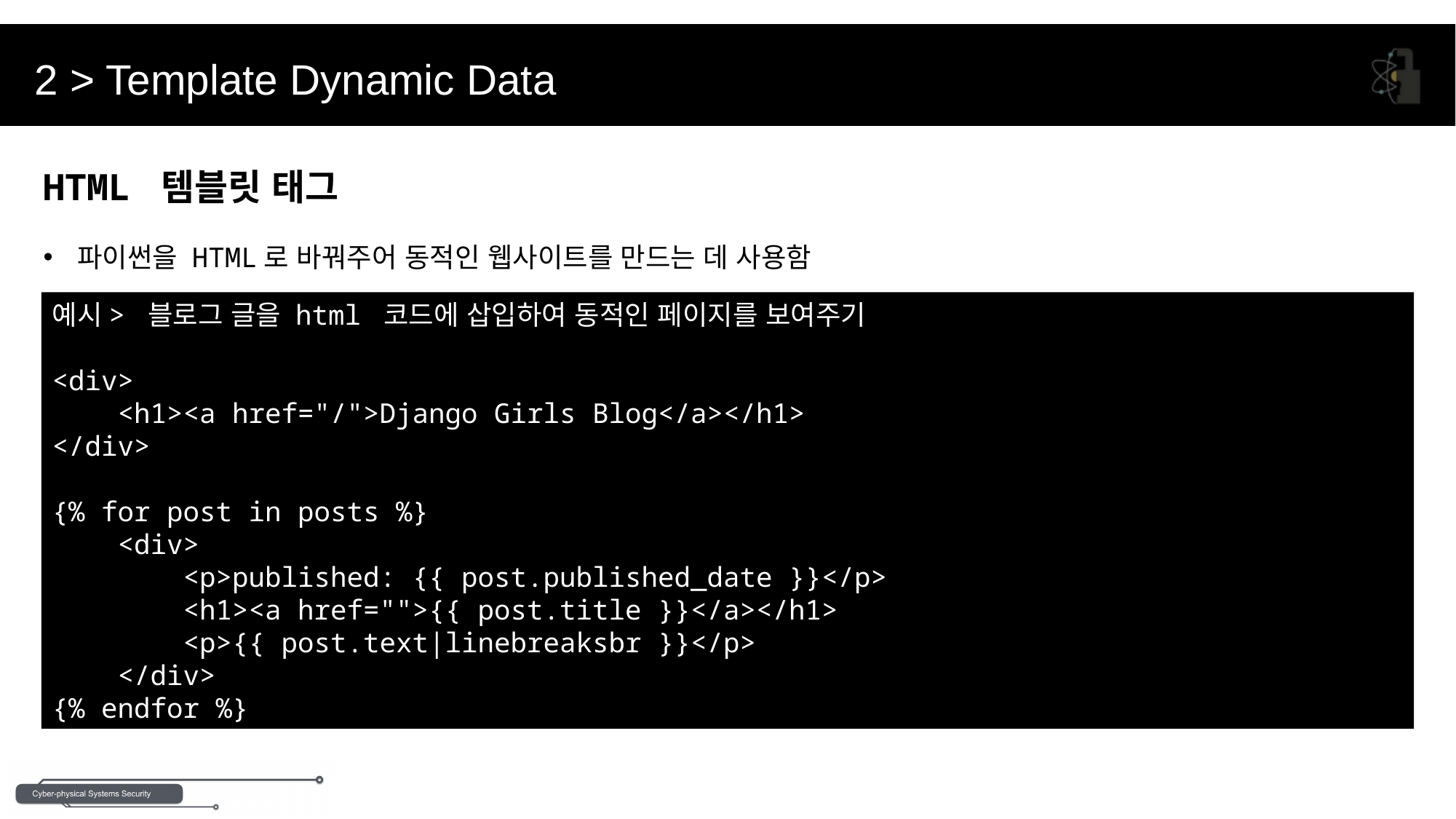

2 > Template Dynamic Data
HTML 템블릿 태그

파이썬을 HTML로 바꿔주어 동적인 웹사이트를 만드는 데 사용함
예시> 블로그 글을 html 코드에 삽입하여 동적인 페이지를 보여주기

<div>
    <h1><a href="/">Django Girls Blog</a></h1>
</div>

{% for post in posts %}
    <div>
        <p>published: {{ post.published_date }}</p>
        <h1><a href="">{{ post.title }}</a></h1>
        <p>{{ post.text|linebreaksbr }}</p>
    </div>
{% endfor %}